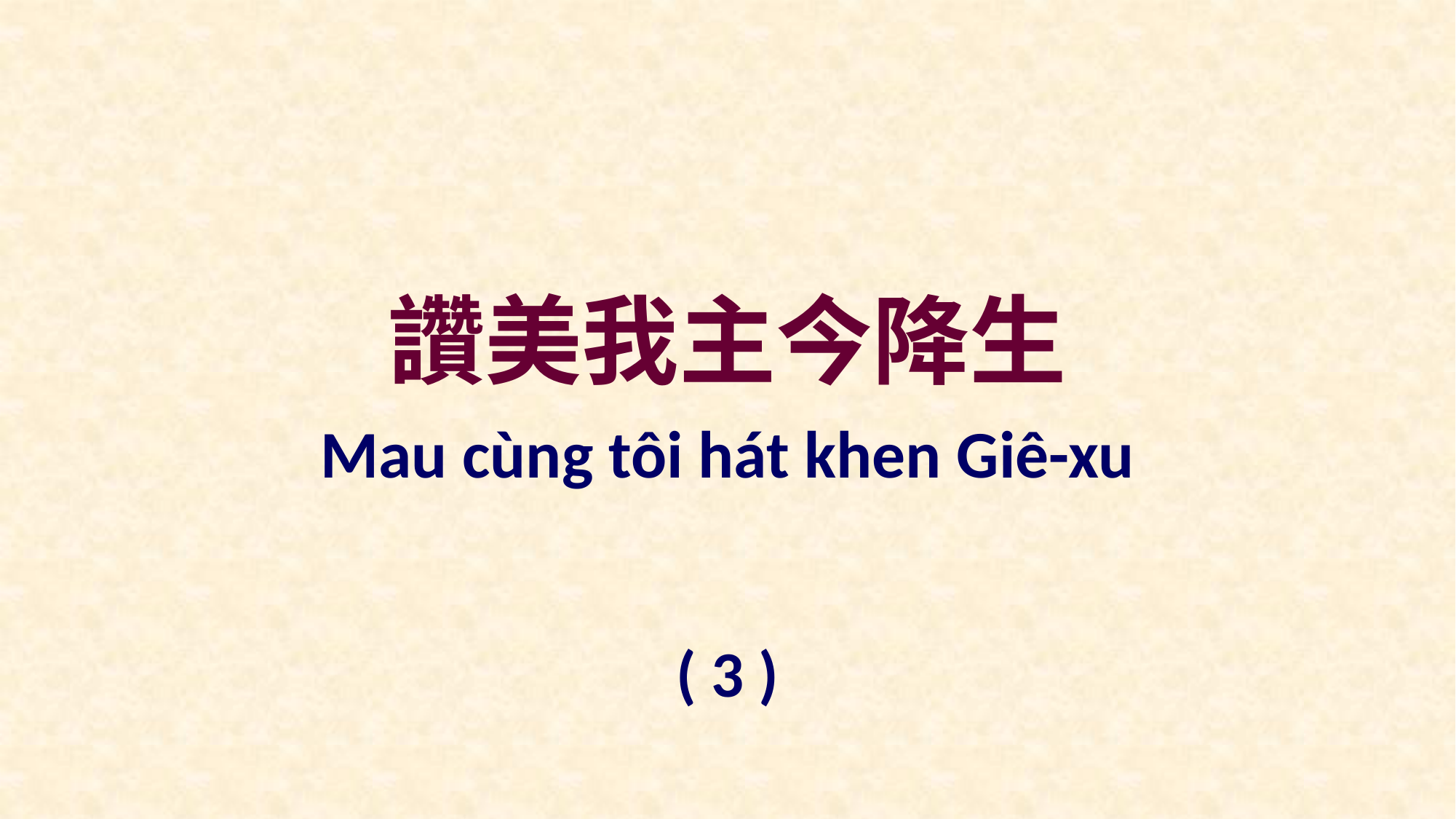

讚美我主今降生
Mau cùng tôi hát khen Giê-xu
( 3 )